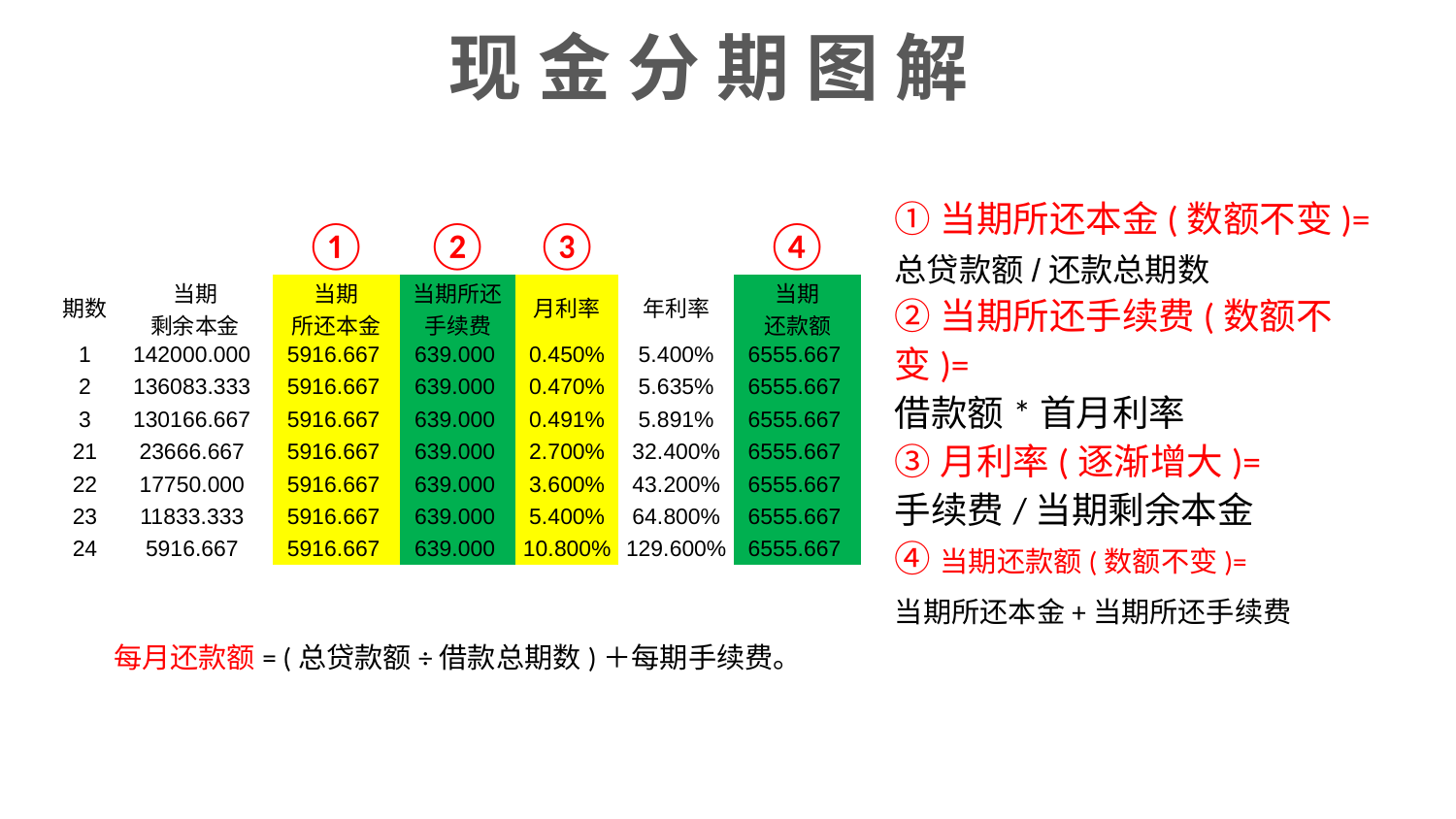

现 金 分 期 图 解
①当期所还本金(数额不变)=
总贷款额/还款总期数
②当期所还手续费(数额不变)=
借款额*首月利率
③月利率(逐渐增大)=
手续费/当期剩余本金
④当期还款额(数额不变)=
当期所还本金+当期所还手续费
|  |  | ① | ② | ③ |  | ④ |
| --- | --- | --- | --- | --- | --- | --- |
| 期数 | 当期 剩余本金 | 当期 所还本金 | 当期所还 手续费 | 月利率 | 年利率 | 当期 还款额 |
| 1 | 142000.000 | 5916.667 | 639.000 | 0.450% | 5.400% | 6555.667 |
| 2 | 136083.333 | 5916.667 | 639.000 | 0.470% | 5.635% | 6555.667 |
| 3 | 130166.667 | 5916.667 | 639.000 | 0.491% | 5.891% | 6555.667 |
| 21 | 23666.667 | 5916.667 | 639.000 | 2.700% | 32.400% | 6555.667 |
| 22 | 17750.000 | 5916.667 | 639.000 | 3.600% | 43.200% | 6555.667 |
| 23 | 11833.333 | 5916.667 | 639.000 | 5.400% | 64.800% | 6555.667 |
| 24 | 5916.667 | 5916.667 | 639.000 | 10.800% | 129.600% | 6555.667 |
每月还款额= (总贷款额÷借款总期数)＋每期手续费。